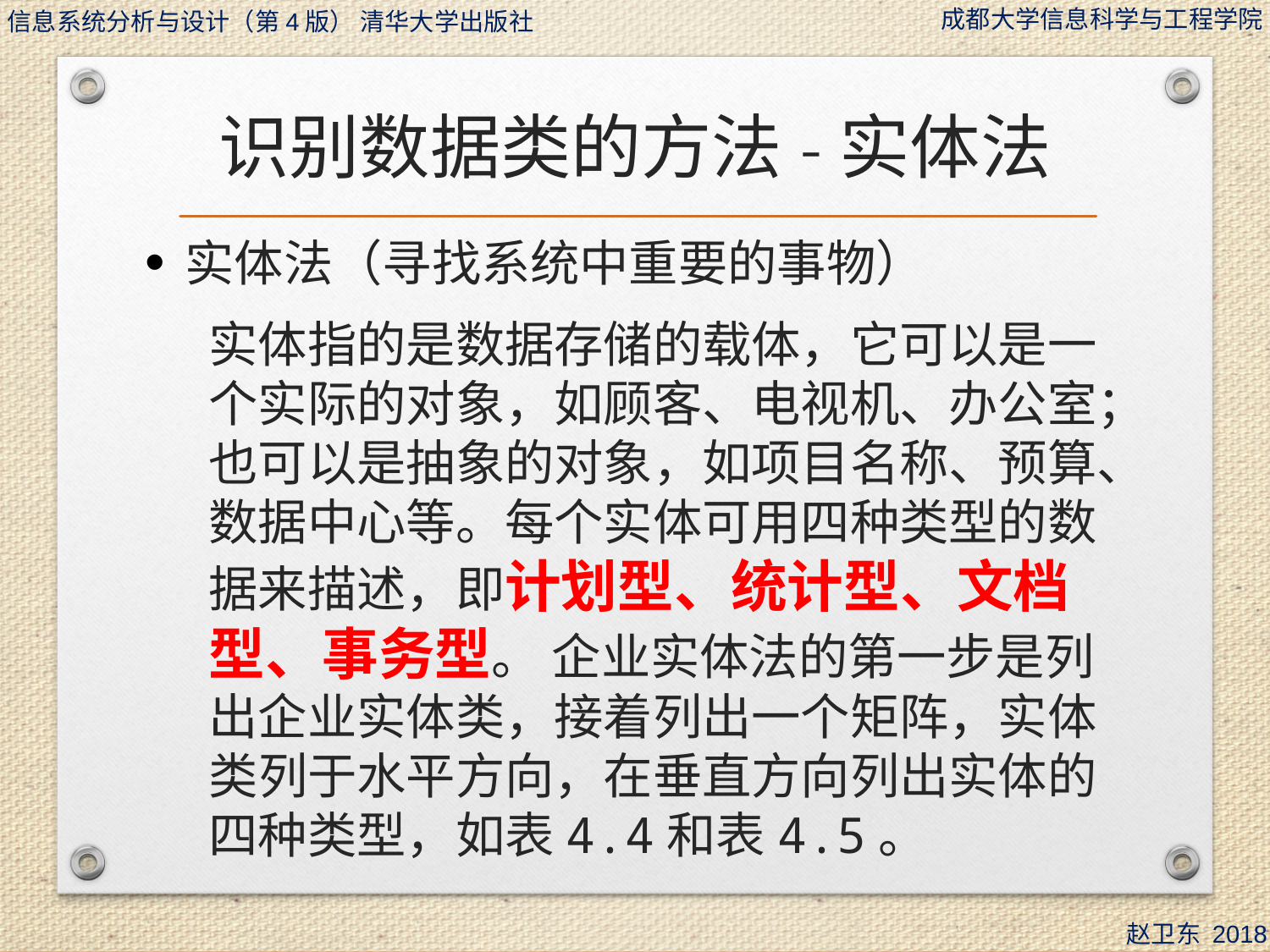

# 识别数据类的方法-实体法
实体法（寻找系统中重要的事物）
实体指的是数据存储的载体，它可以是一个实际的对象，如顾客、电视机、办公室；也可以是抽象的对象，如项目名称、预算、数据中心等。每个实体可用四种类型的数据来描述，即计划型、统计型、文档型、事务型。 企业实体法的第一步是列出企业实体类，接着列出一个矩阵，实体类列于水平方向，在垂直方向列出实体的四种类型，如表4.4和表4.5。